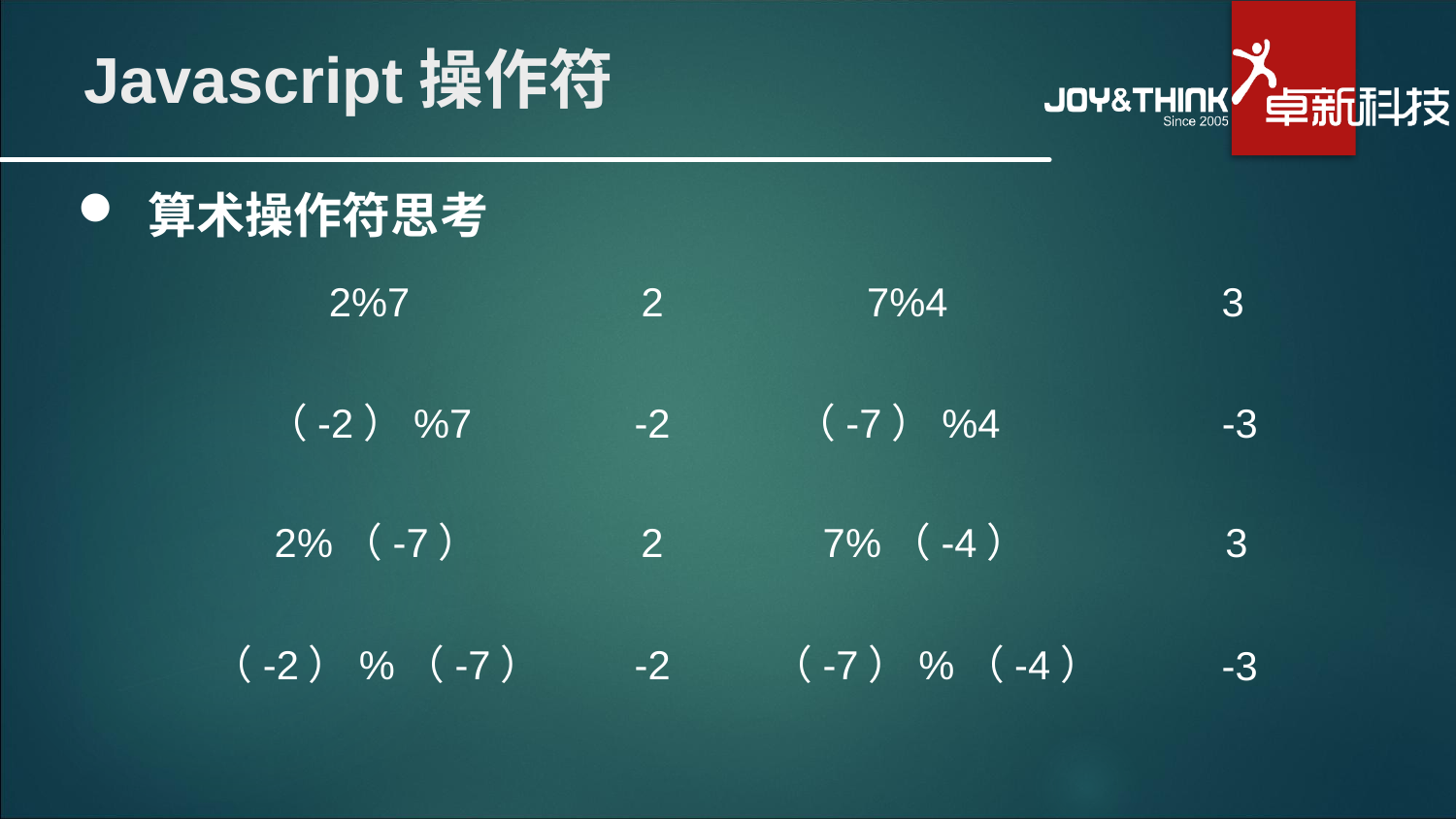

# Javascript操作符
 算术操作符思考
2%7
2
7%4
3
（-2）%7
-2
（-7）%4
-3
2%（-7）
2
7%（-4）
3
（-2）%（-7）
（-7）%（-4）
-2
-3